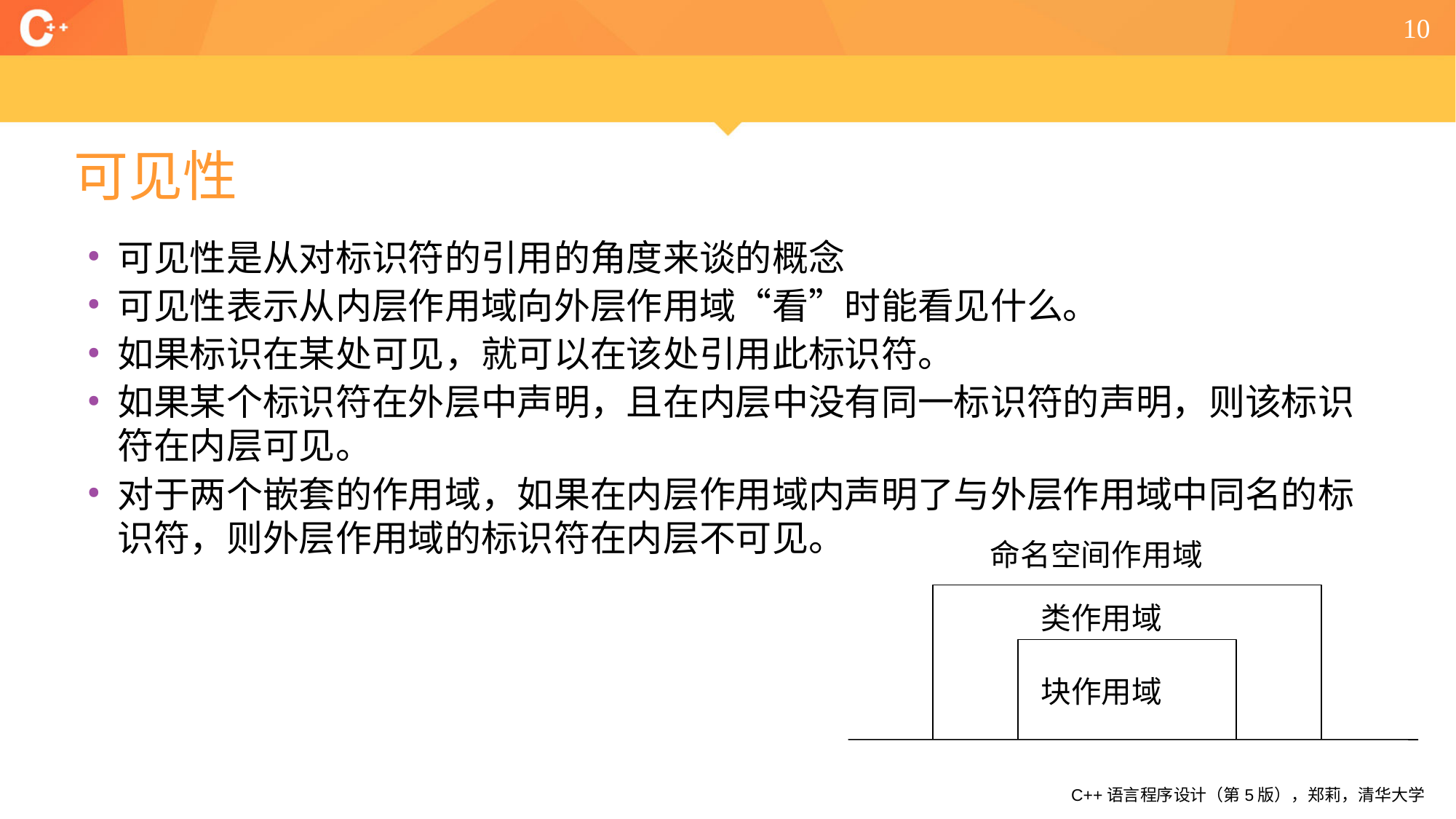

10
# 可见性
可见性是从对标识符的引用的角度来谈的概念
可见性表示从内层作用域向外层作用域“看”时能看见什么。
如果标识在某处可见，就可以在该处引用此标识符。
如果某个标识符在外层中声明，且在内层中没有同一标识符的声明，则该标识符在内层可见。
对于两个嵌套的作用域，如果在内层作用域内声明了与外层作用域中同名的标识符，则外层作用域的标识符在内层不可见。

命名空间作用域

类作用域

块作用域